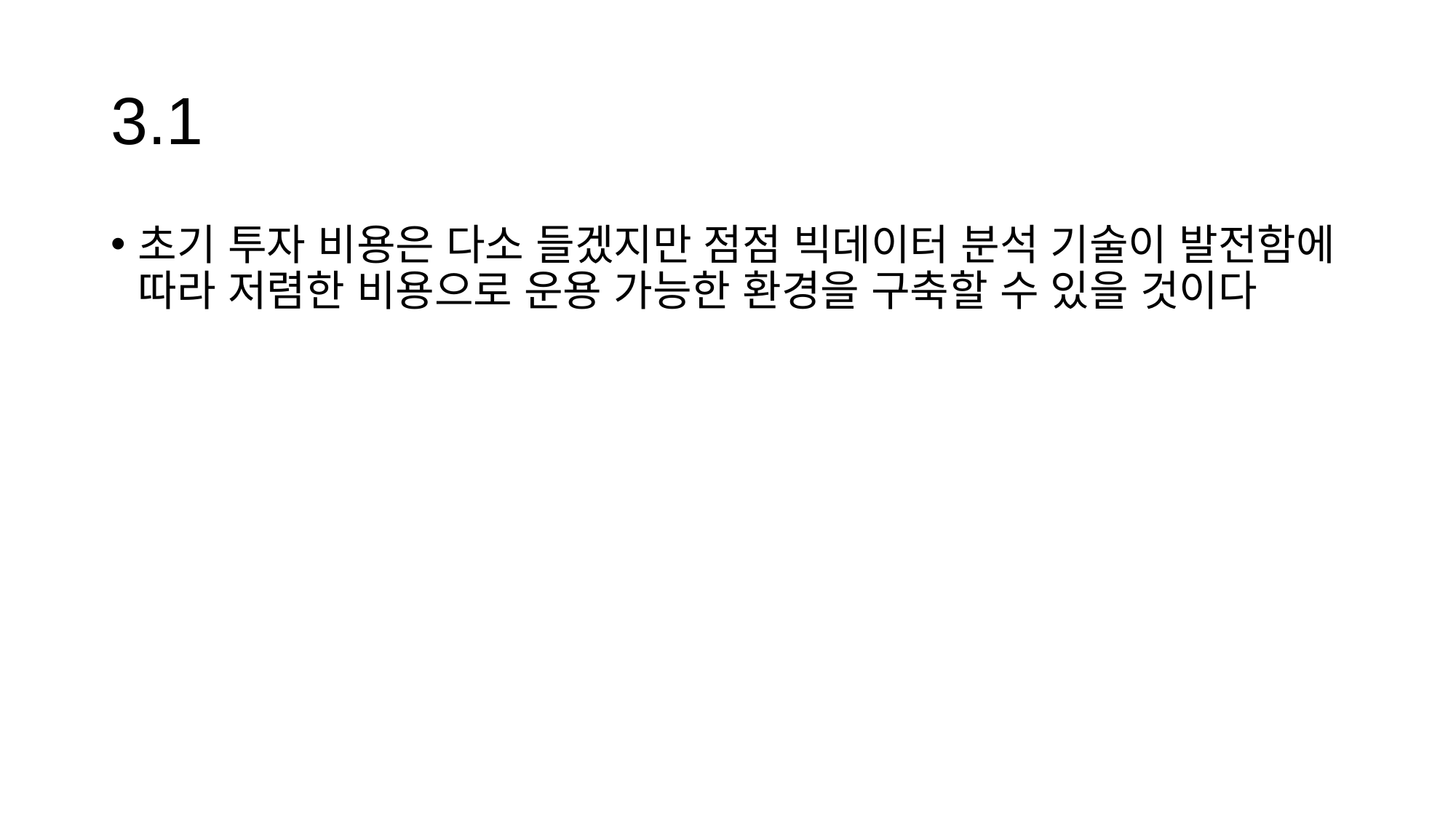

# 3.1
초기 투자 비용은 다소 들겠지만 점점 빅데이터 분석 기술이 발전함에 따라 저렴한 비용으로 운용 가능한 환경을 구축할 수 있을 것이다